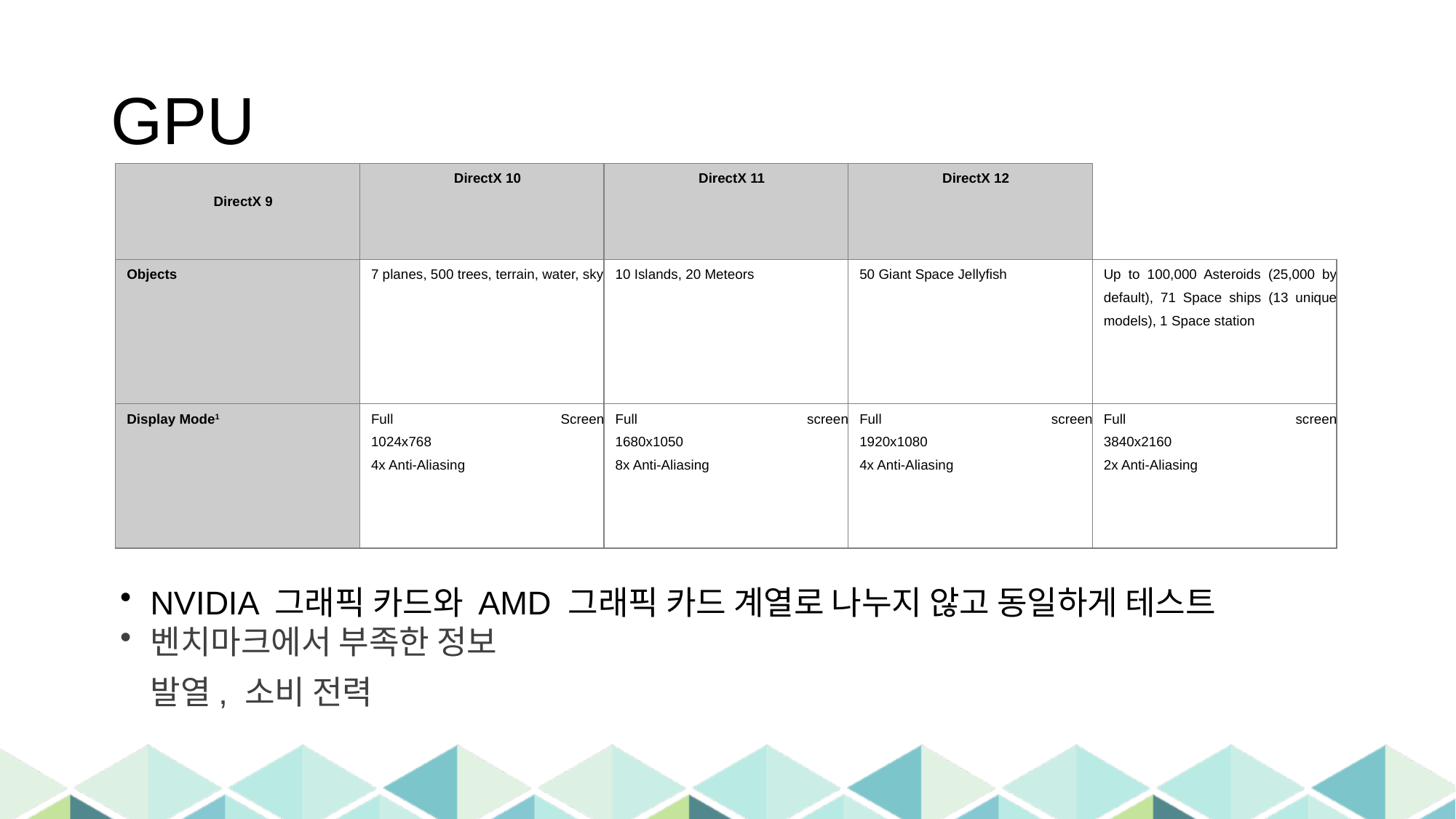

# GPU
| DirectX 9 | DirectX 10 | DirectX 11 | DirectX 12 |  |
| --- | --- | --- | --- | --- |
| Objects | 7 planes, 500 trees, terrain, water, sky | 10 Islands, 20 Meteors | 50 Giant Space Jellyfish | Up to 100,000 Asteroids (25,000 by default), 71 Space ships (13 unique models), 1 Space station |
| Display Mode1 | Full Screen 1024x768 4x Anti-Aliasing | Full screen 1680x1050 8x Anti-Aliasing | Full screen 1920x1080 4x Anti-Aliasing | Full screen 3840x2160 2x Anti-Aliasing |

NVIDIA 그래픽 카드와 AMD 그래픽 카드 계열로 나누지 않고 동일하게 테스트
벤치마크에서 부족한 정보
발열, 소비 전력